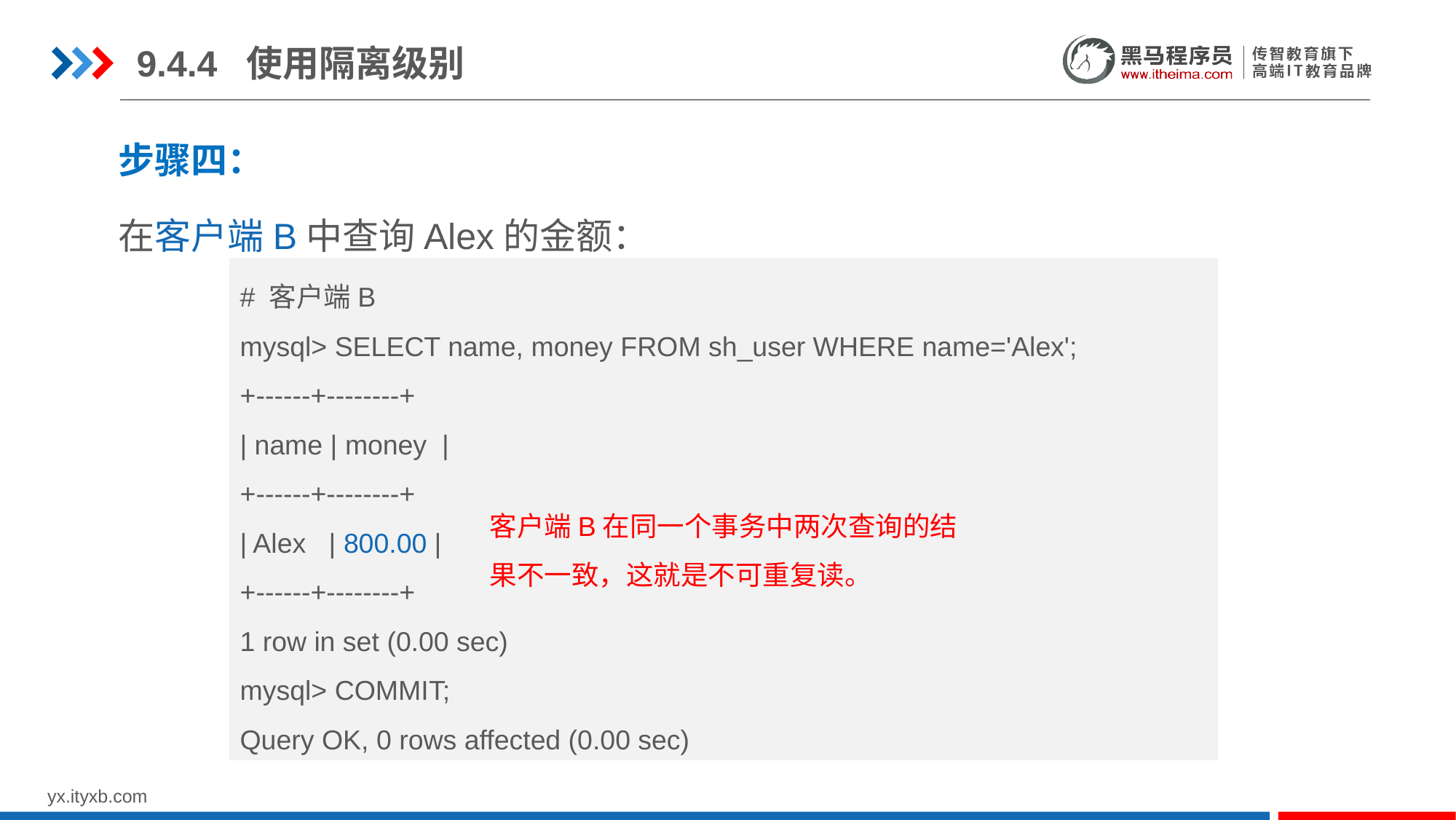

9.4.4  使用隔离级别
步骤四：
在客户端B中查询Alex的金额：
# 客户端B
mysql> SELECT name, money FROM sh_user WHERE name='Alex';
+------+--------+
| name | money  |
+------+--------+
| Alex   | 800.00 |
+------+--------+
1 row in set (0.00 sec)
mysql> COMMIT;
Query OK, 0 rows affected (0.00 sec)
客户端B在同一个事务中两次查询的结果不一致，这就是不可重复读。